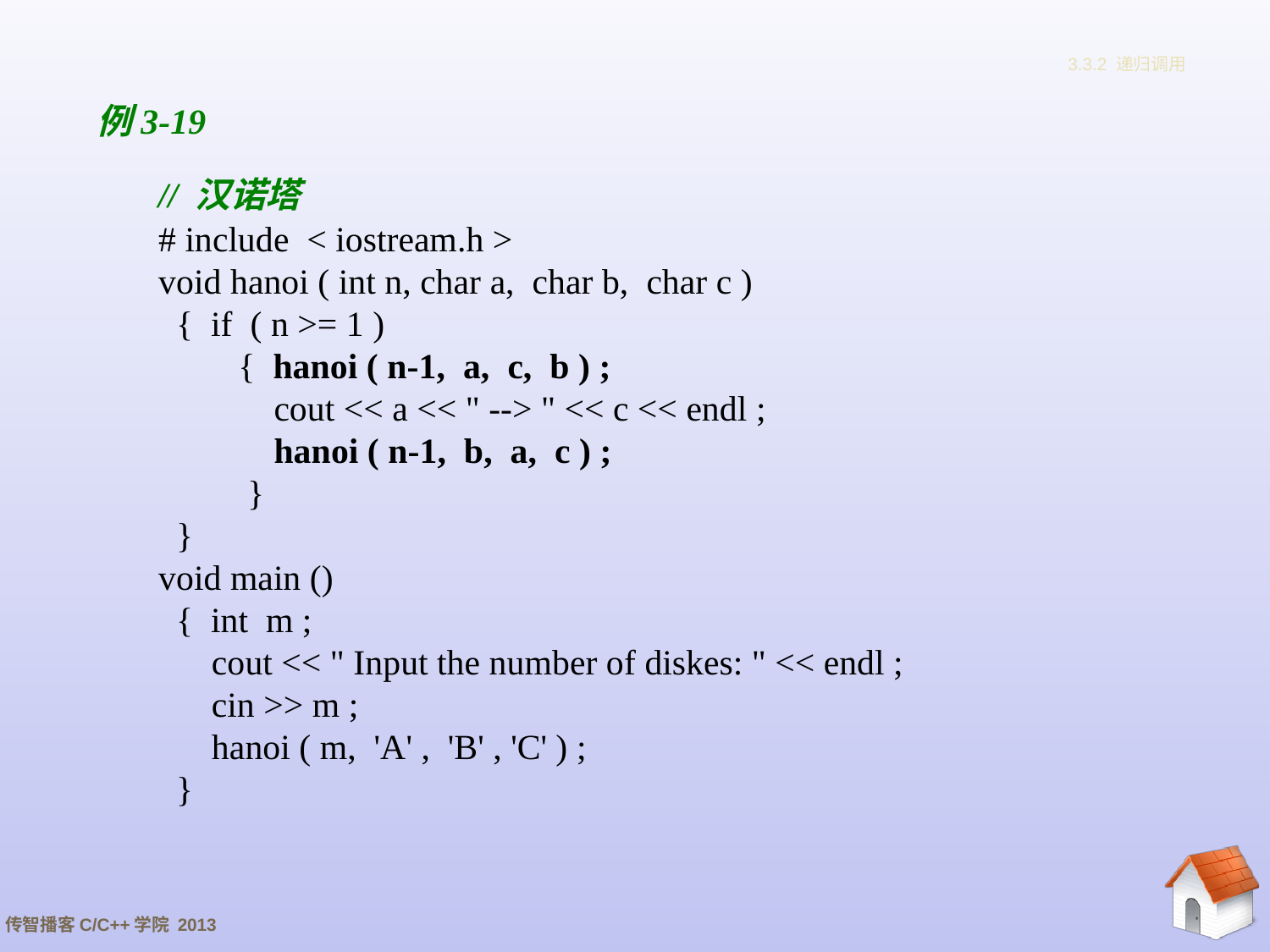

# 3.3.2 递归调用
例3-19
// 汉诺塔
# include  < iostream.h >
void hanoi ( int n, char a,  char b,  char c )
  {  if  ( n >= 1 )
         {  hanoi ( n-1,  a,  c,  b ) ;
             cout << a << " --> " << c << endl ;
             hanoi ( n-1,  b,  a,  c ) ;
          }
  }
void main ()
  {  int  m ;
      cout << " Input the number of diskes: " << endl ;
      cin >> m ;
      hanoi ( m,  'A' ,  'B' , 'C' ) ;
  }